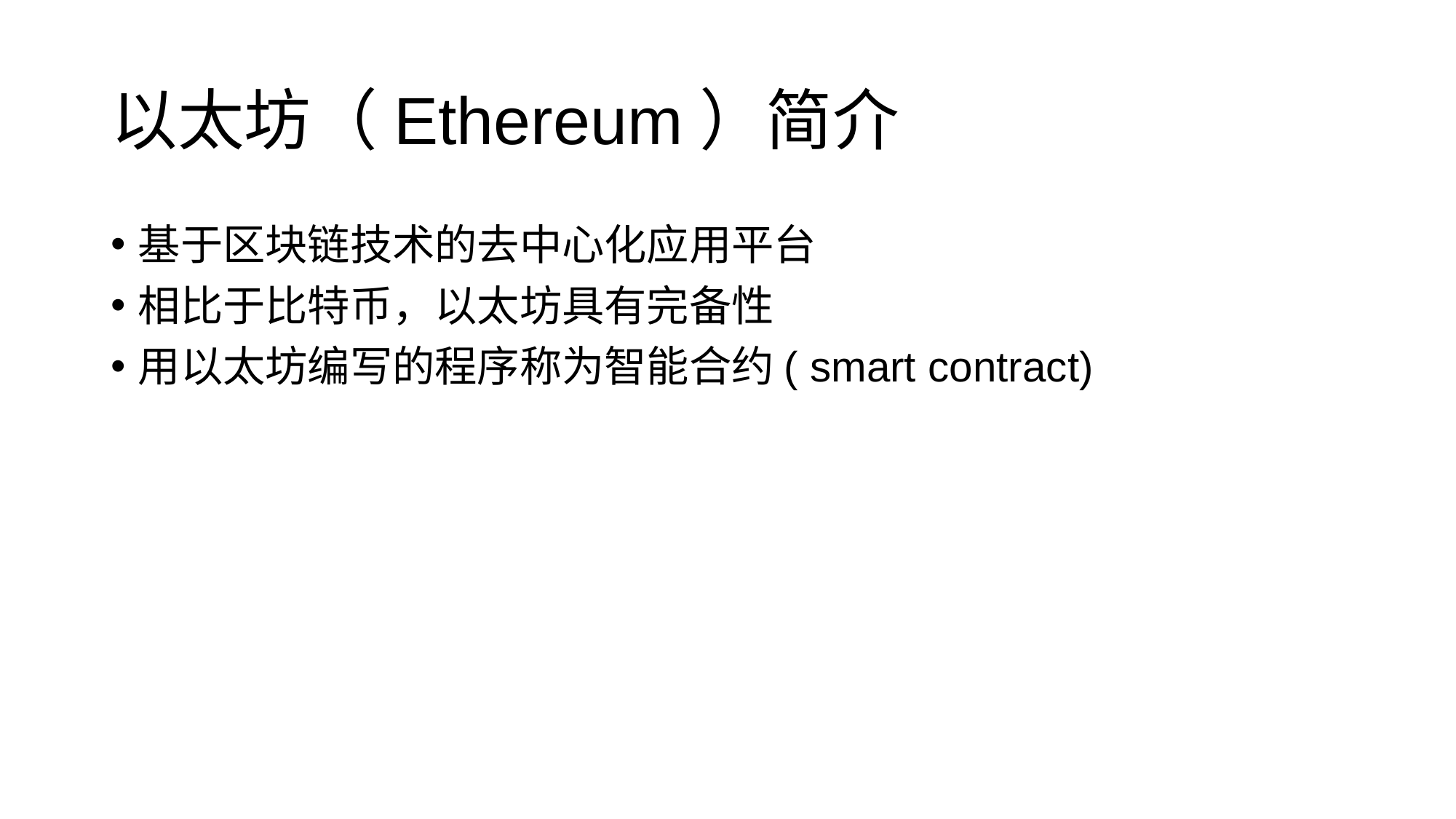

# 以太坊（Ethereum）简介
基于区块链技术的去中心化应用平台
相比于比特币，以太坊具有完备性
用以太坊编写的程序称为智能合约( smart contract)